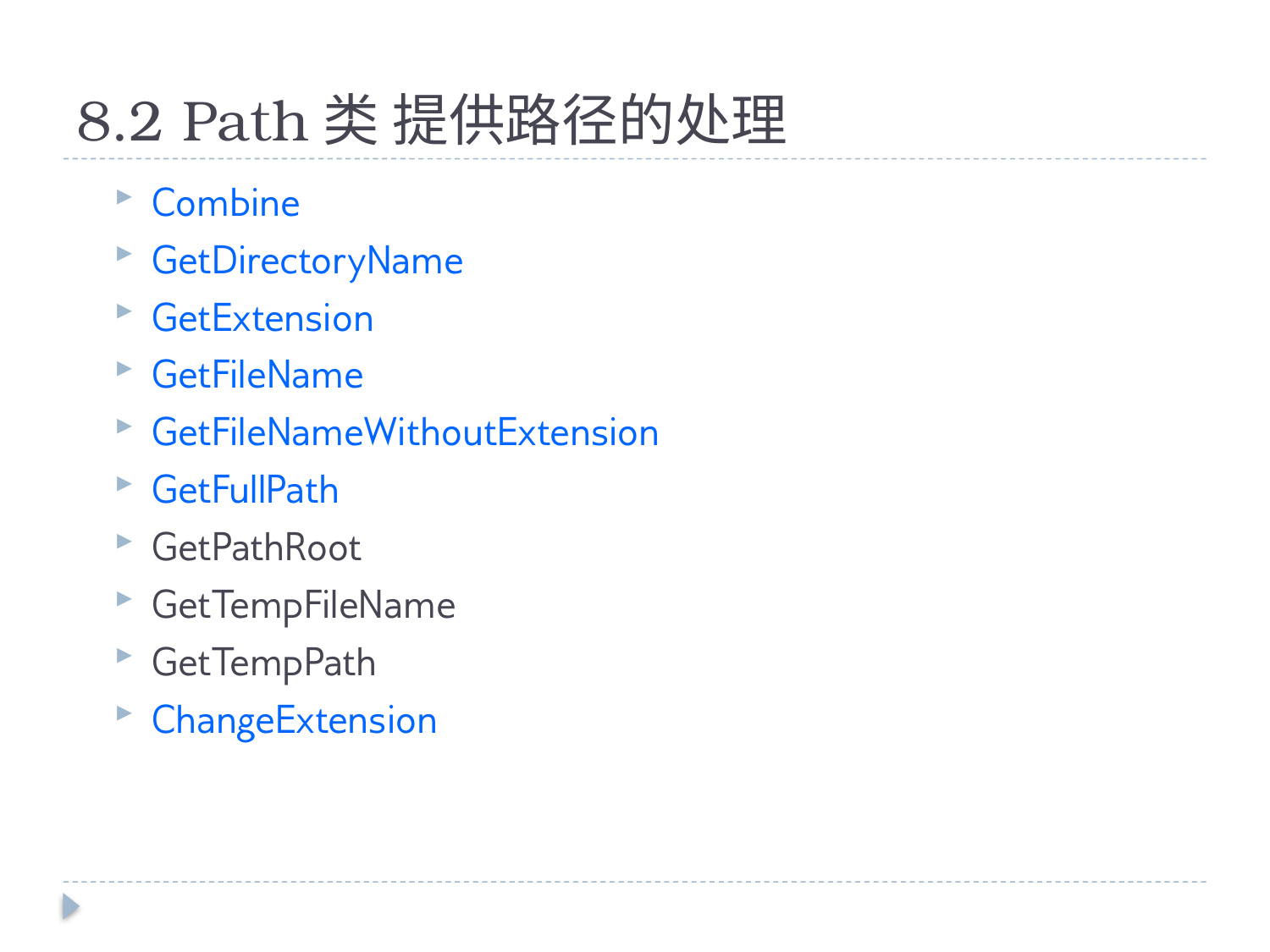

# 8.2 Path类 提供路径的处理
Combine
GetDirectoryName
GetExtension
GetFileName
GetFileNameWithoutExtension
GetFullPath
GetPathRoot
GetTempFileName
GetTempPath
ChangeExtension